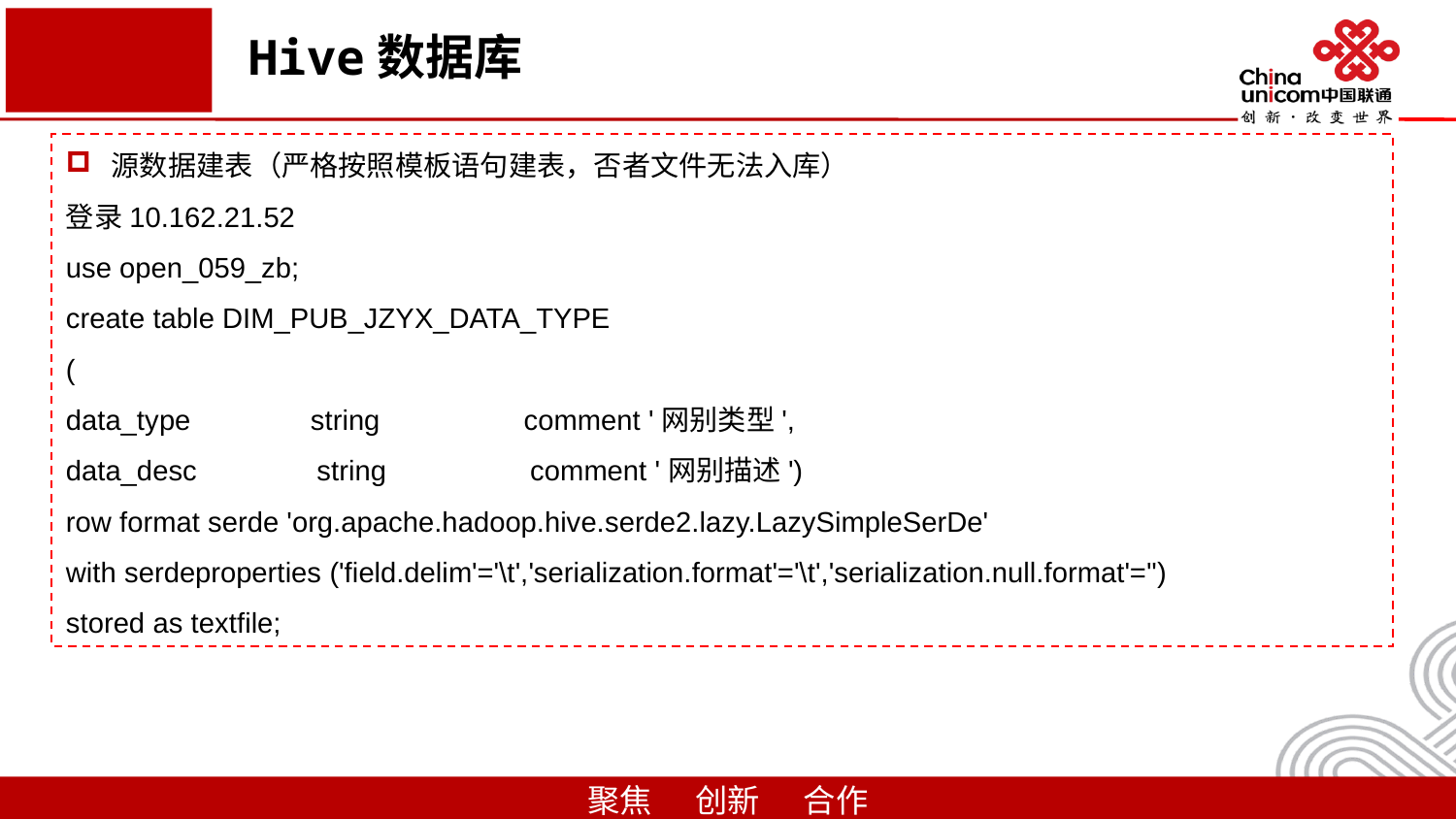

Hive数据库
源数据建表（严格按照模板语句建表，否者文件无法入库）
登录10.162.21.52
use open_059_zb;
create table DIM_PUB_JZYX_DATA_TYPE
(
data_type               string                  comment '网别类型',
data_desc               string                  comment '网别描述')
row format serde 'org.apache.hadoop.hive.serde2.lazy.LazySimpleSerDe'
with serdeproperties ('field.delim'='\t','serialization.format'='\t','serialization.null.format'='')
stored as textfile;